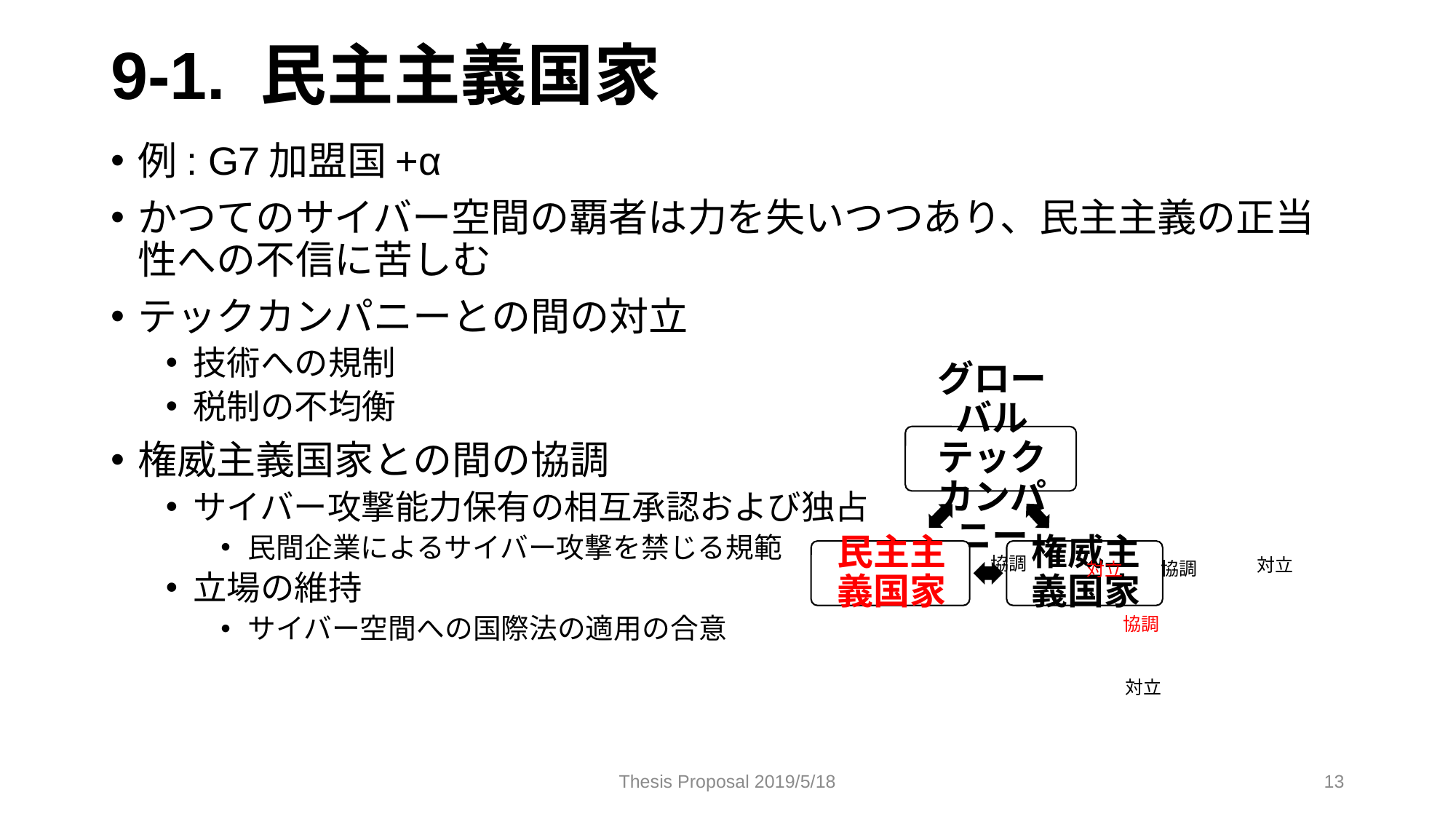

# 9-1. 民主主義国家
例: G7加盟国+α
かつてのサイバー空間の覇者は力を失いつつあり、民主主義の正当性への不信に苦しむ
テックカンパニーとの間の対立
技術への規制
税制の不均衡
権威主義国家との間の協調
サイバー攻撃能力保有の相互承認および独占
民間企業によるサイバー攻撃を禁じる規範
立場の維持
サイバー空間への国際法の適用の合意

グローバルテックカンパニー

権威主義国家

民主主義国家

協調
対立
協調
対立
協調
対立
Thesis Proposal 2019/5/18
13